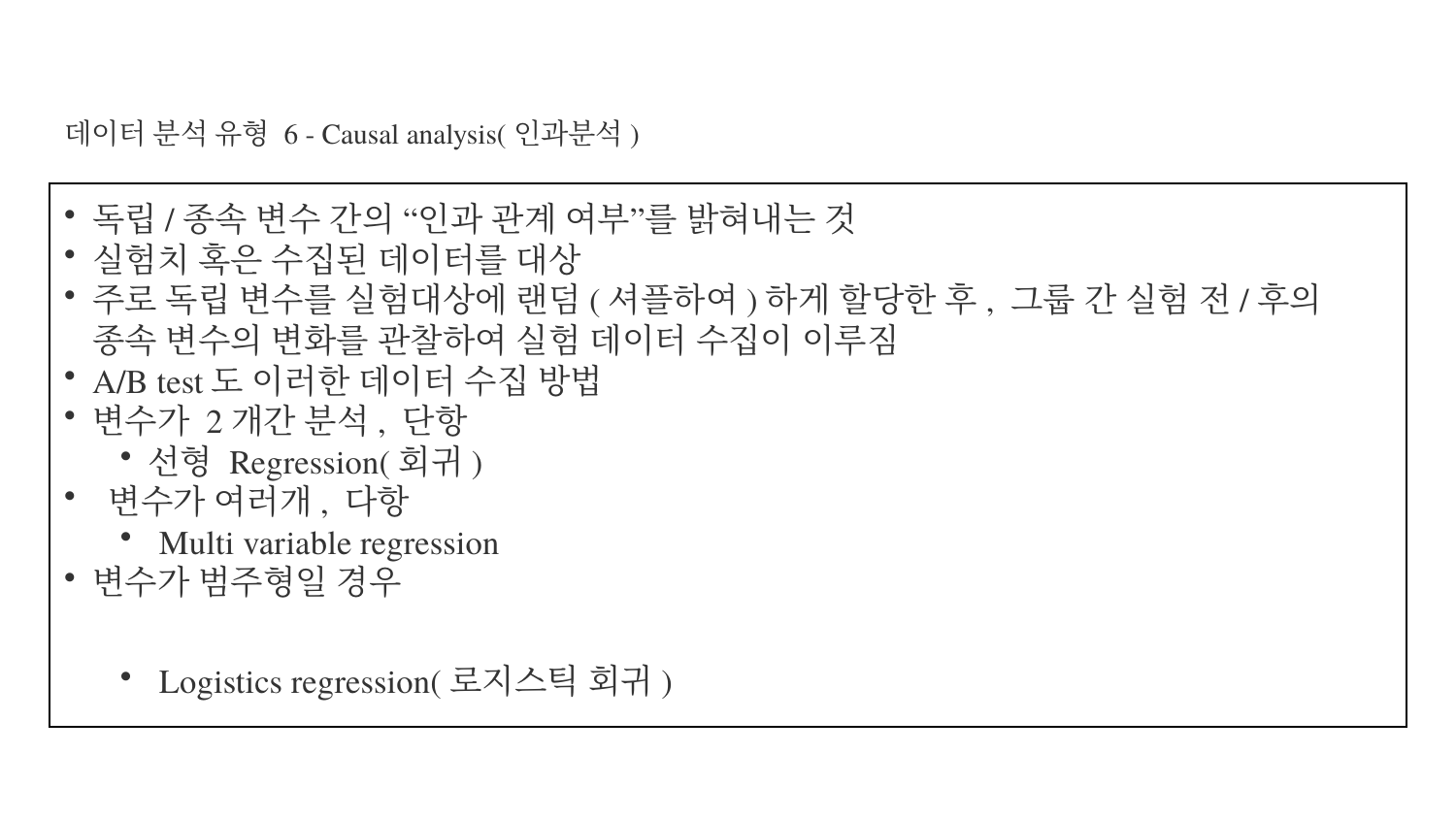

# 데이터 분석 유형 6 - Causal analysis(인과분석)
독립/종속 변수 간의 “인과 관계 여부”를 밝혀내는 것
실험치 혹은 수집된 데이터를 대상
주로 독립 변수를 실험대상에 랜덤(셔플하여)하게 할당한 후, 그룹 간 실험 전/후의 종속 변수의 변화를 관찰하여 실험 데이터 수집이 이루짐
A/B test도 이러한 데이터 수집 방법
변수가 2개간 분석, 단항
선형 Regression(회귀)
 변수가 여러개, 다항
 Multi variable regression
변수가 범주형일 경우
 Logistics regression(로지스틱 회귀)